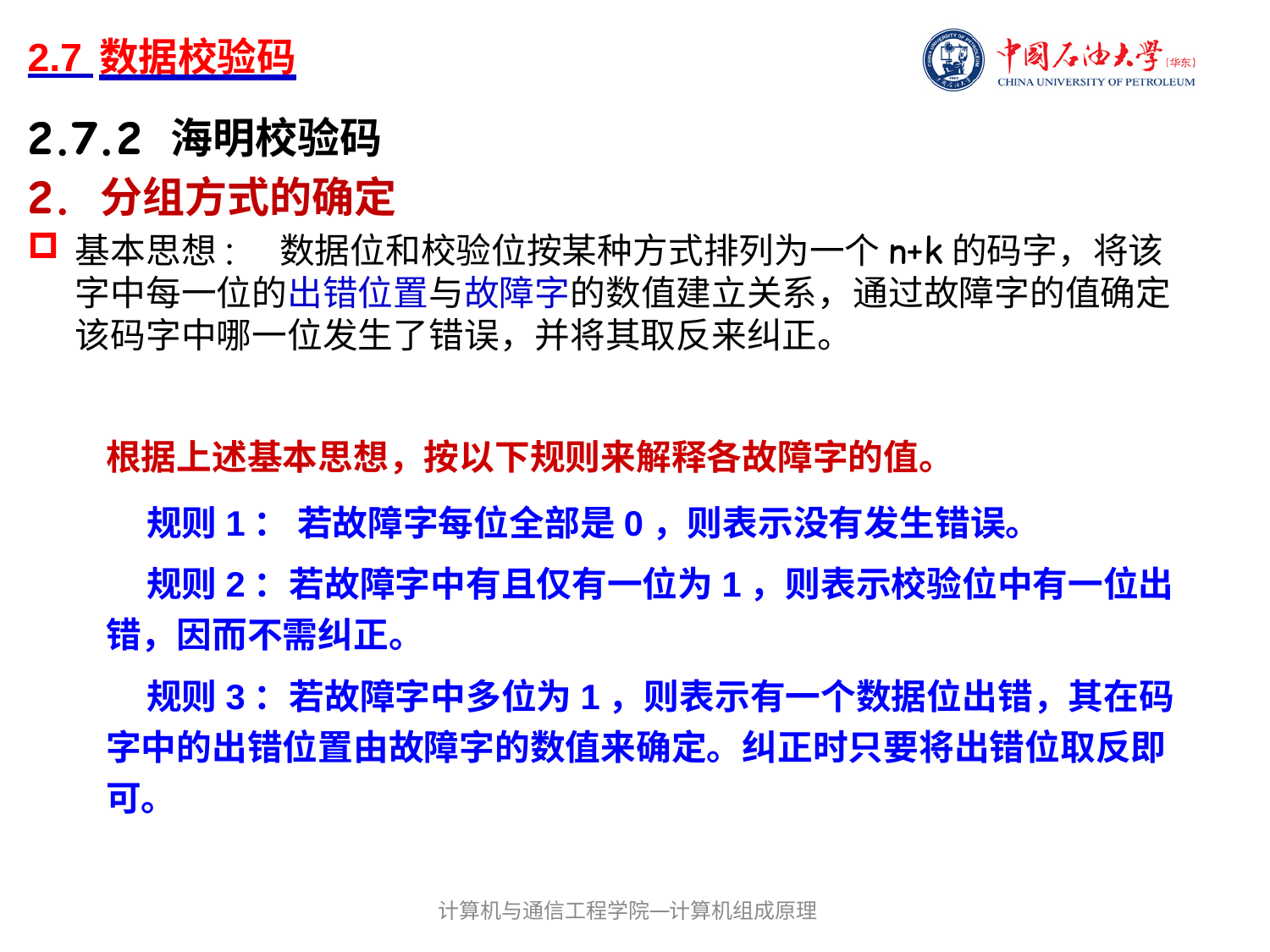

# 2.7 数据校验码
2.7.2 海明校验码
2. 分组方式的确定
基本思想:　数据位和校验位按某种方式排列为一个n+k的码字，将该字中每一位的出错位置与故障字的数值建立关系，通过故障字的值确定该码字中哪一位发生了错误，并将其取反来纠正。
根据上述基本思想，按以下规则来解释各故障字的值。
    规则1： 若故障字每位全部是0，则表示没有发生错误。
    规则2：若故障字中有且仅有一位为1，则表示校验位中有一位出错，因而不需纠正。
    规则3：若故障字中多位为1，则表示有一个数据位出错，其在码字中的出错位置由故障字的数值来确定。纠正时只要将出错位取反即可。
88

计算机与通信工程学院—计算机组成原理